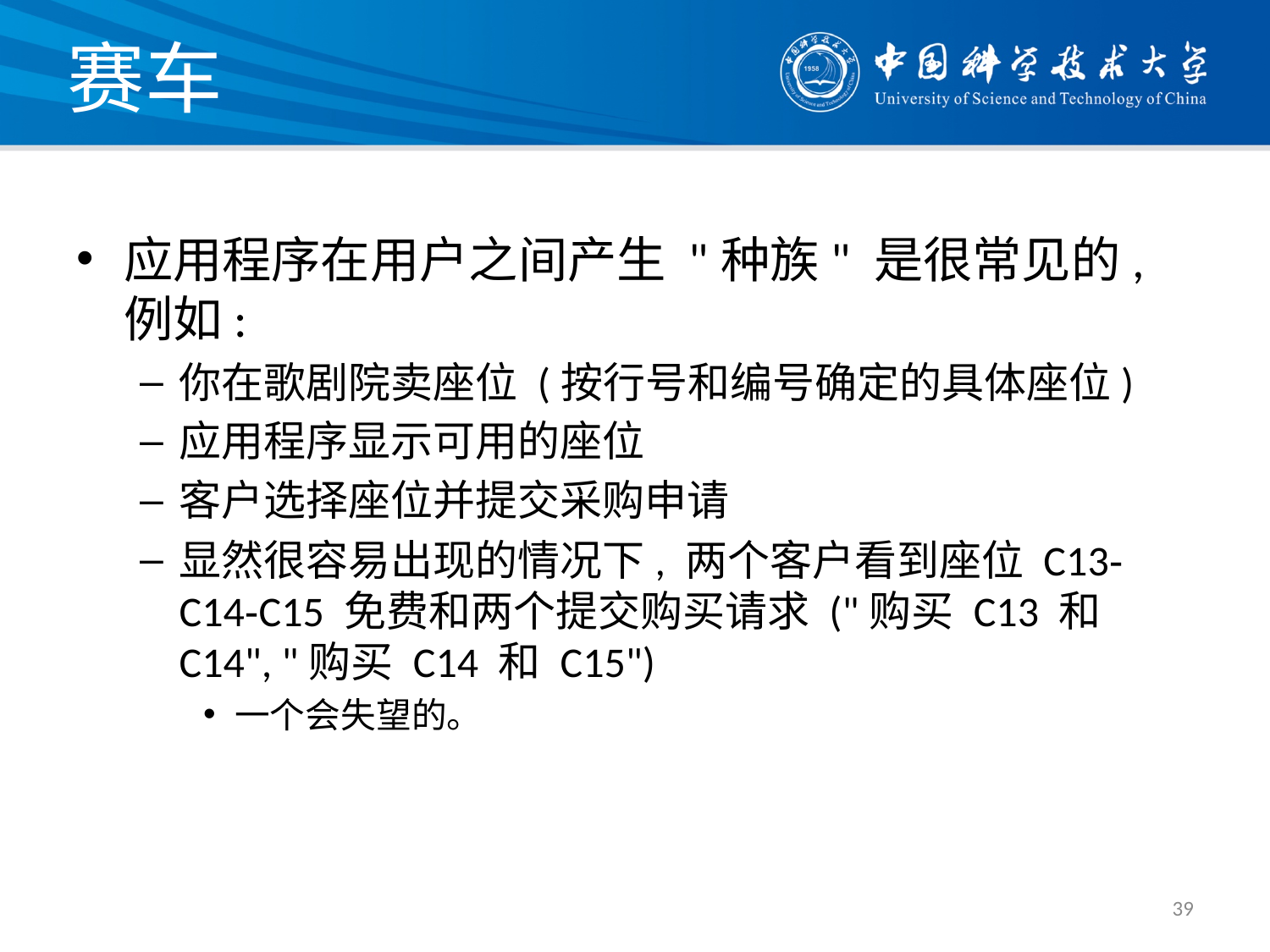

# 赛车
应用程序在用户之间产生 "种族" 是很常见的, 例如:
你在歌剧院卖座位 (按行号和编号确定的具体座位)
应用程序显示可用的座位
客户选择座位并提交采购申请
显然很容易出现的情况下, 两个客户看到座位 C13‐C14‐C15 免费和两个提交购买请求 ("购买 C13 和 C14", "购买 C14 和 C15")
一个会失望的。
39